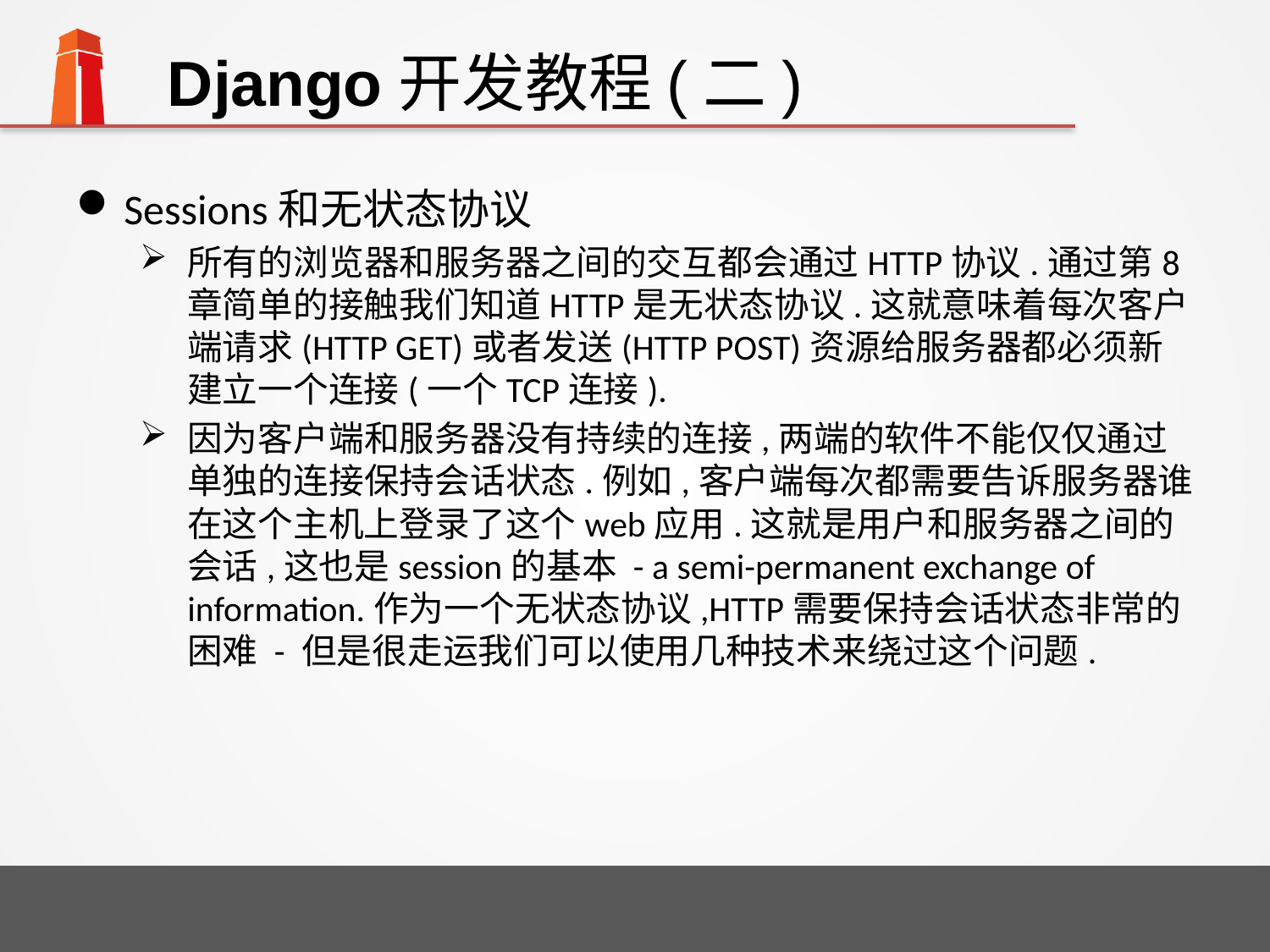

# Django开发教程(二)
Sessions和无状态协议
所有的浏览器和服务器之间的交互都会通过HTTP协议.通过第8章简单的接触我们知道HTTP是无状态协议.这就意味着每次客户端请求(HTTP GET)或者发送(HTTP POST)资源给服务器都必须新建立一个连接(一个TCP连接).
因为客户端和服务器没有持续的连接,两端的软件不能仅仅通过单独的连接保持会话状态.例如,客户端每次都需要告诉服务器谁在这个主机上登录了这个web应用.这就是用户和服务器之间的会话,这也是session的基本 - a semi-permanent exchange of information.作为一个无状态协议,HTTP需要保持会话状态非常的困难 - 但是很走运我们可以使用几种技术来绕过这个问题.